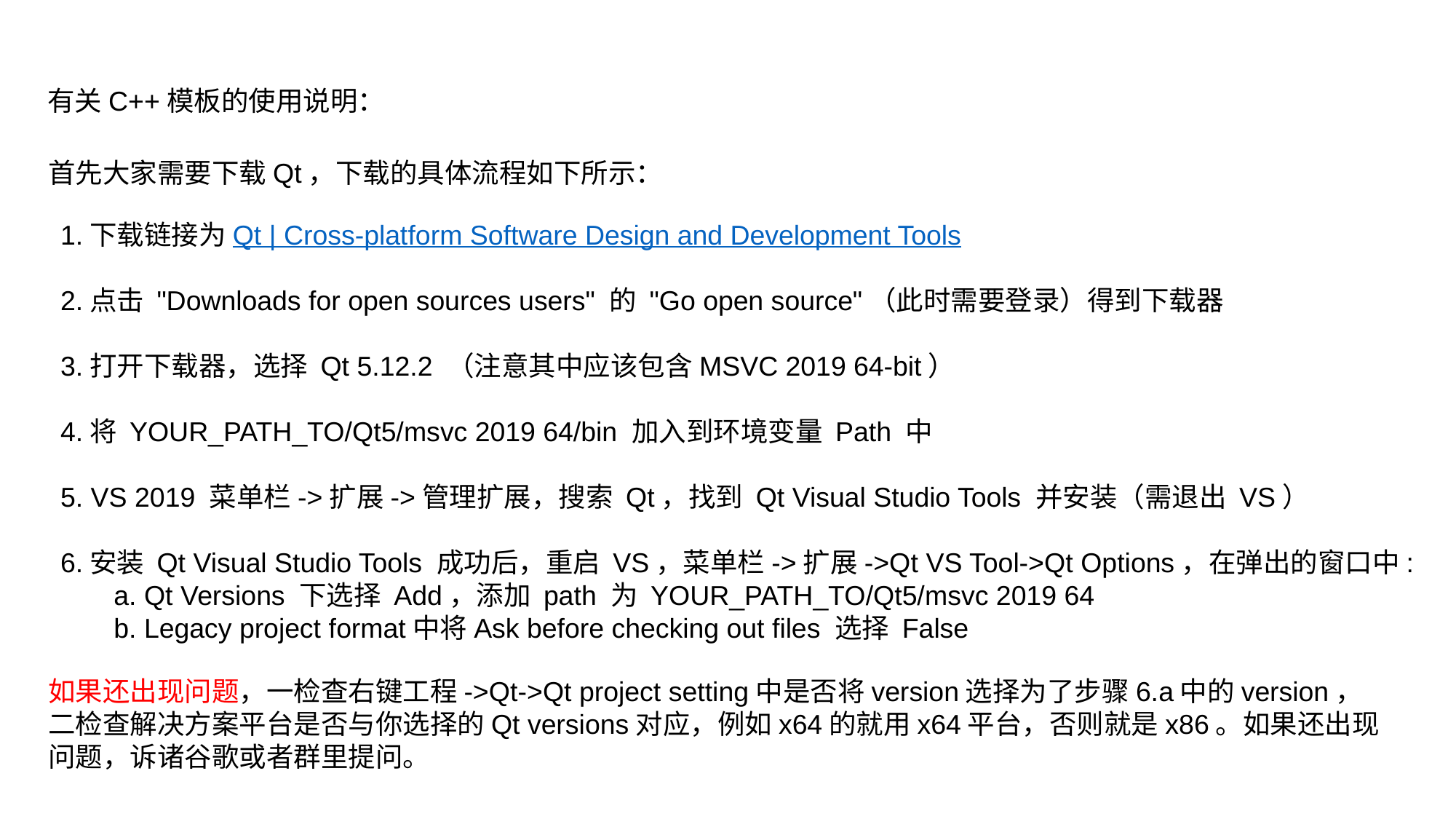

有关C++模板的使用说明：
首先大家需要下载Qt，下载的具体流程如下所示：
1.下载链接为Qt | Cross-platform Software Design and Development Tools

2.点击 "Downloads for open sources users" 的 "Go open source"（此时需要登录）得到下载器

3.打开下载器，选择 Qt 5.12.2 （注意其中应该包含MSVC 2019 64-bit）

4.将 YOUR_PATH_TO/Qt5/msvc 2019 64/bin 加入到环境变量 Path 中

5. VS 2019 菜单栏->扩展->管理扩展，搜索 Qt，找到 Qt Visual Studio Tools 并安装（需退出 VS）

6.安装 Qt Visual Studio Tools 成功后，重启 VS，菜单栏->扩展->Qt VS Tool->Qt Options，在弹出的窗口中:
       a. Qt Versions 下选择 Add，添加 path 为 YOUR_PATH_TO/Qt5/msvc 2019 64
       b. Legacy project format中将Ask before checking out files 选择 False
如果还出现问题，一检查右键工程->Qt->Qt project setting中是否将version选择为了步骤6.a中的version，
二检查解决方案平台是否与你选择的Qt versions对应，例如x64的就用x64平台，否则就是x86。如果还出现
问题，诉诸谷歌或者群里提问。